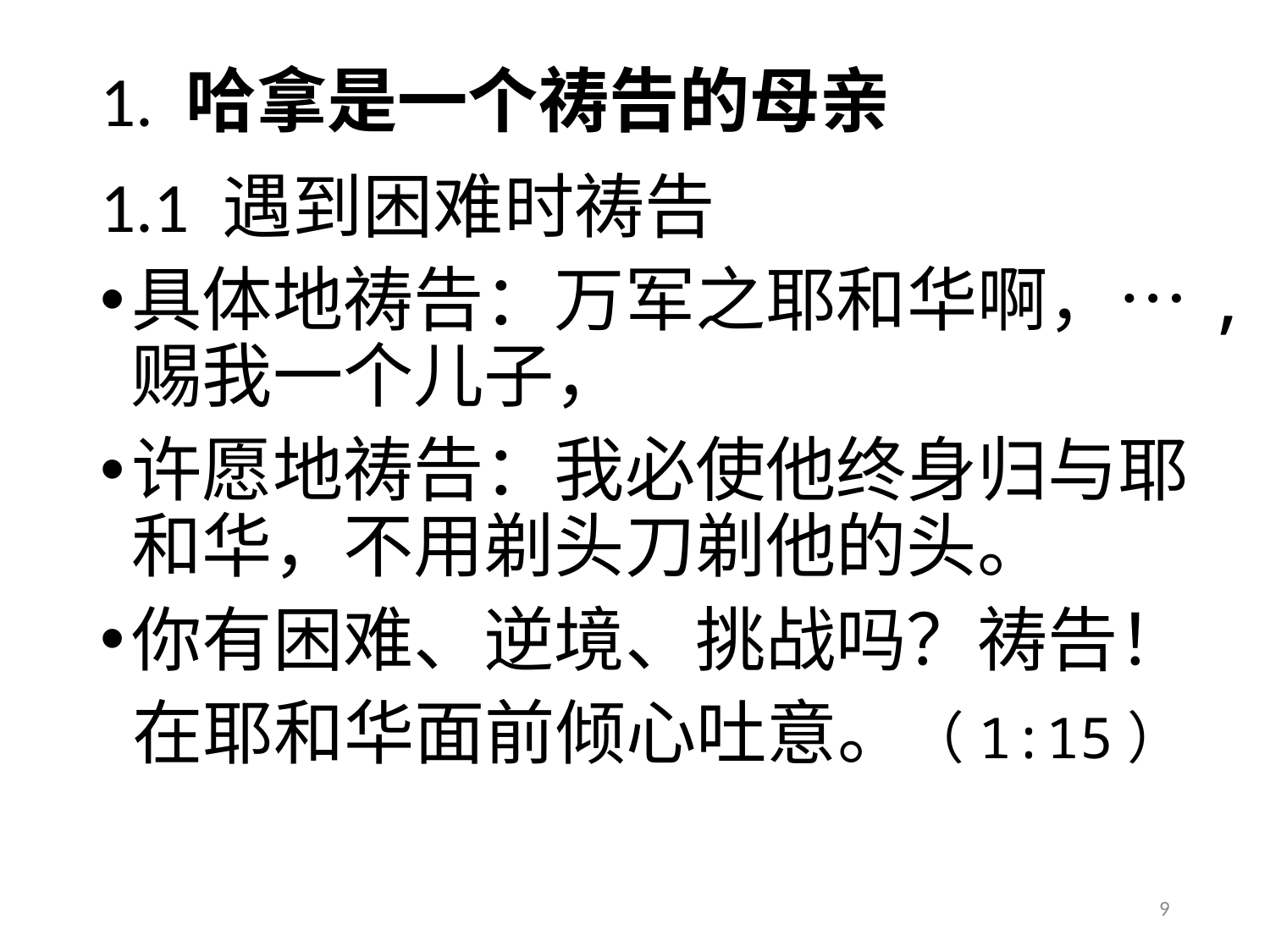

# 1. 哈拿是一个祷告的母亲
1.1 遇到困难时祷告
具体地祷告：万军之耶和华啊，…,赐我一个儿子，
许愿地祷告：我必使他终身归与耶和华，不用剃头刀剃他的头。
你有困难、逆境、挑战吗？祷告！
 在耶和华面前倾心吐意。（1:15）
9